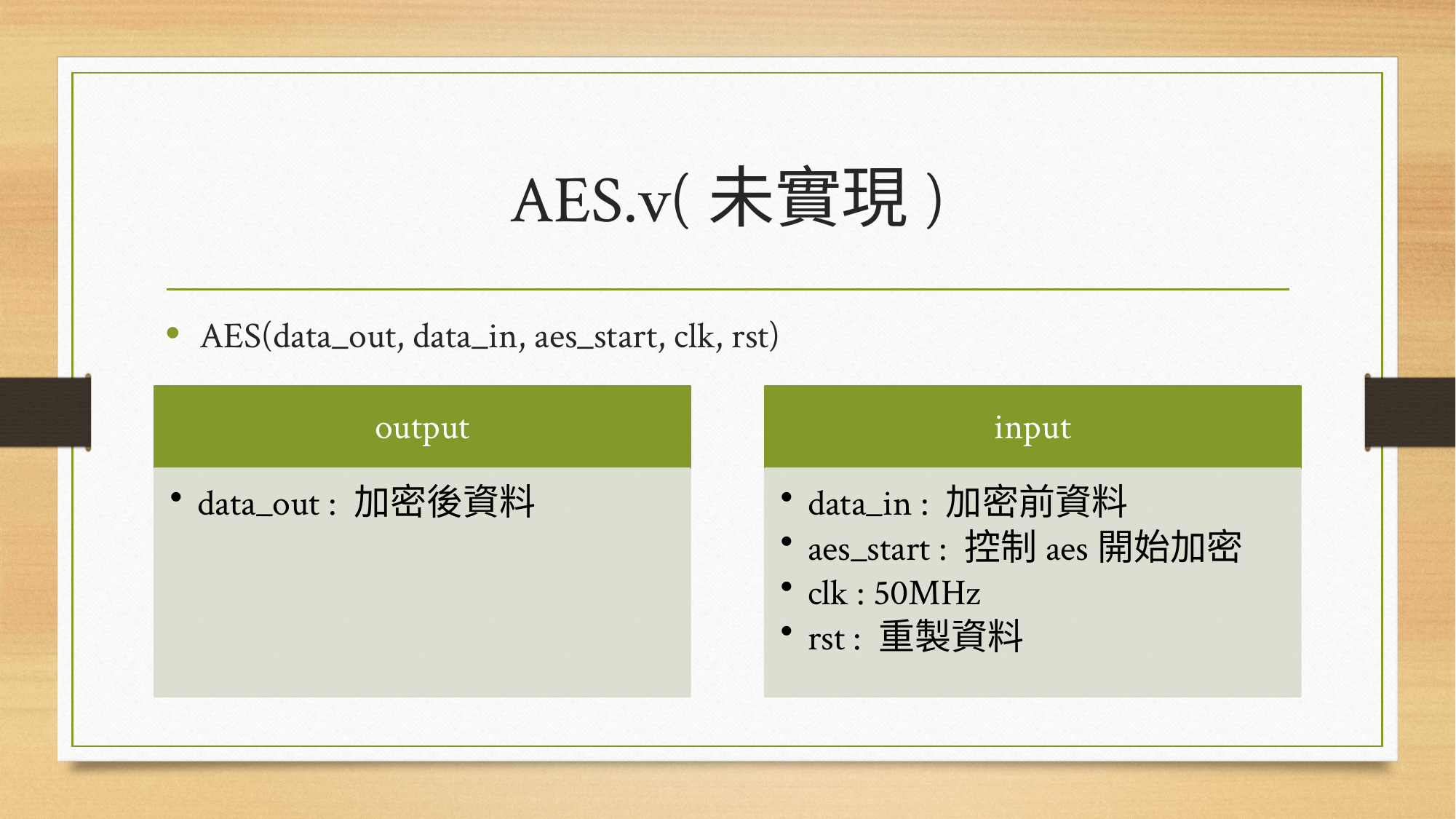

# AES.v(未實現)
AES(data_out, data_in, aes_start, clk, rst)

output
data_out : 加密後資料
input
data_in : 加密前資料
aes_start : 控制aes開始加密
clk : 50MHz
rst : 重製資料